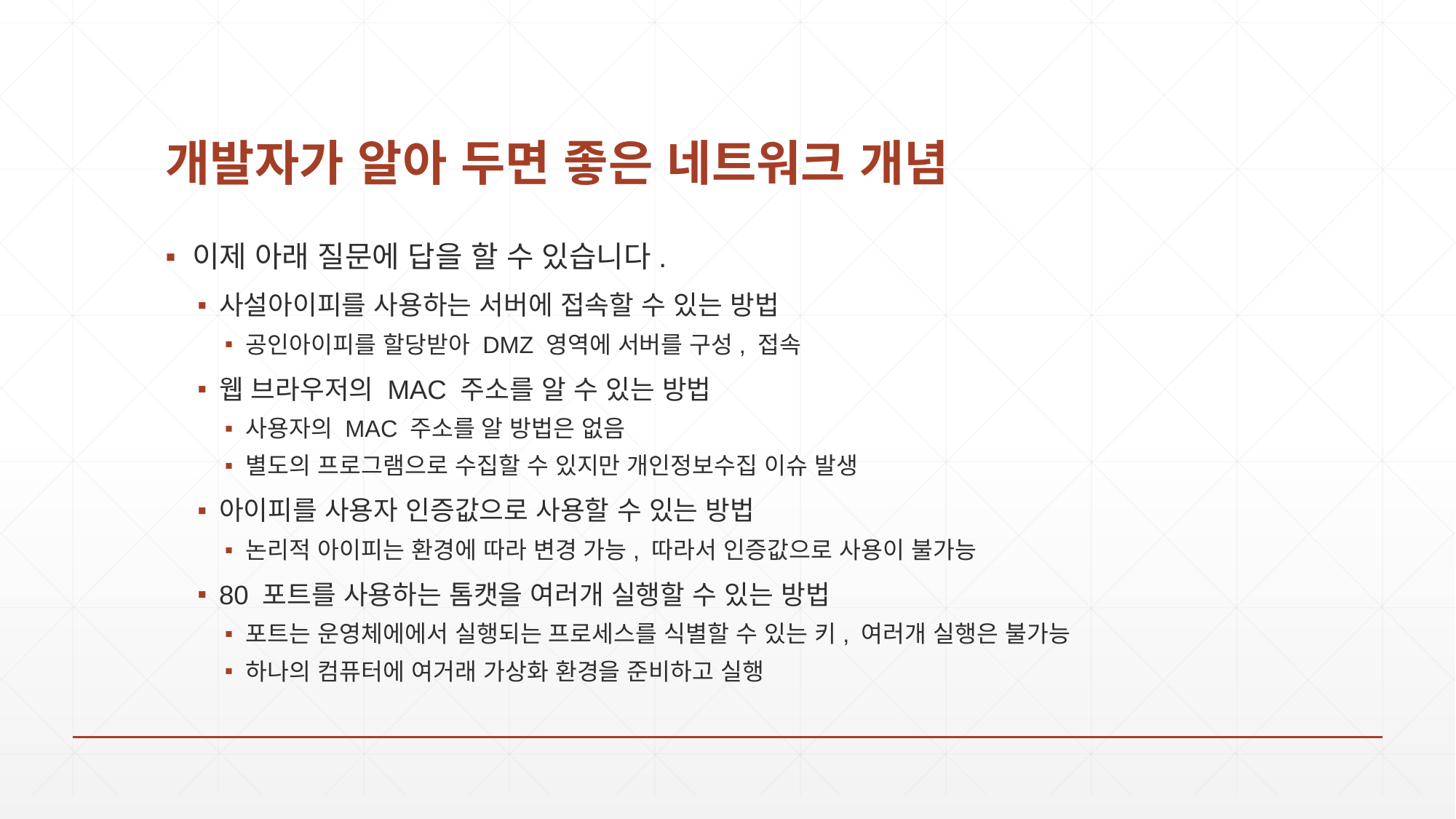

# 개발자가 알아 두면 좋은 네트워크 개념
이제 아래 질문에 답을 할 수 있습니다.
사설아이피를 사용하는 서버에 접속할 수 있는 방법
공인아이피를 할당받아 DMZ 영역에 서버를 구성, 접속
웹 브라우저의 MAC 주소를 알 수 있는 방법
사용자의 MAC 주소를 알 방법은 없음
별도의 프로그램으로 수집할 수 있지만 개인정보수집 이슈 발생
아이피를 사용자 인증값으로 사용할 수 있는 방법
논리적 아이피는 환경에 따라 변경 가능, 따라서 인증값으로 사용이 불가능
80 포트를 사용하는 톰캣을 여러개 실행할 수 있는 방법
포트는 운영체에에서 실행되는 프로세스를 식별할 수 있는 키, 여러개 실행은 불가능
하나의 컴퓨터에 여거래 가상화 환경을 준비하고 실행